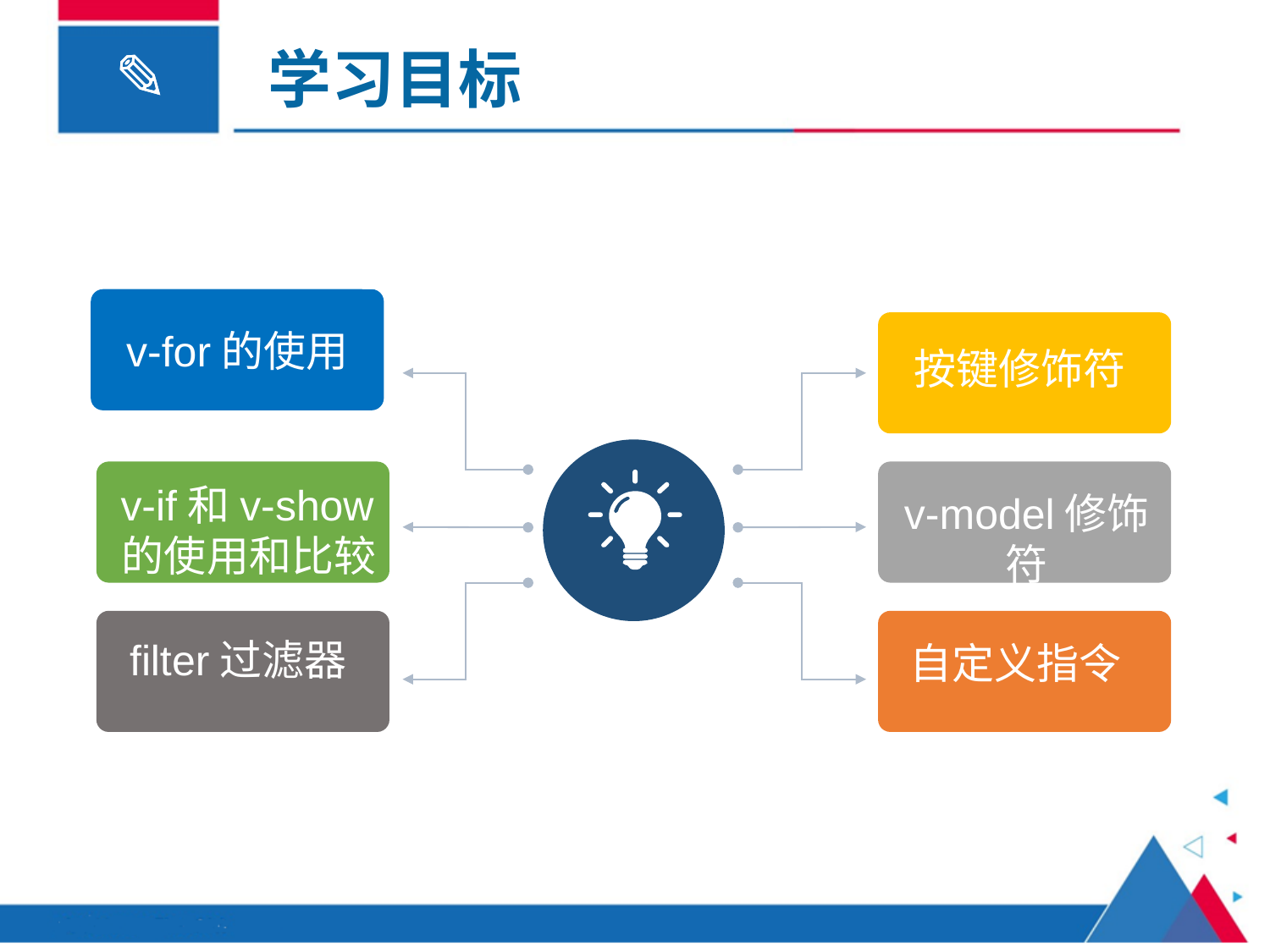

# 学习目标
v-for的使用

按键修饰符
组件简介

v-if和v-show的使用和比较

v-model修饰符

filter过滤器

自定义指令